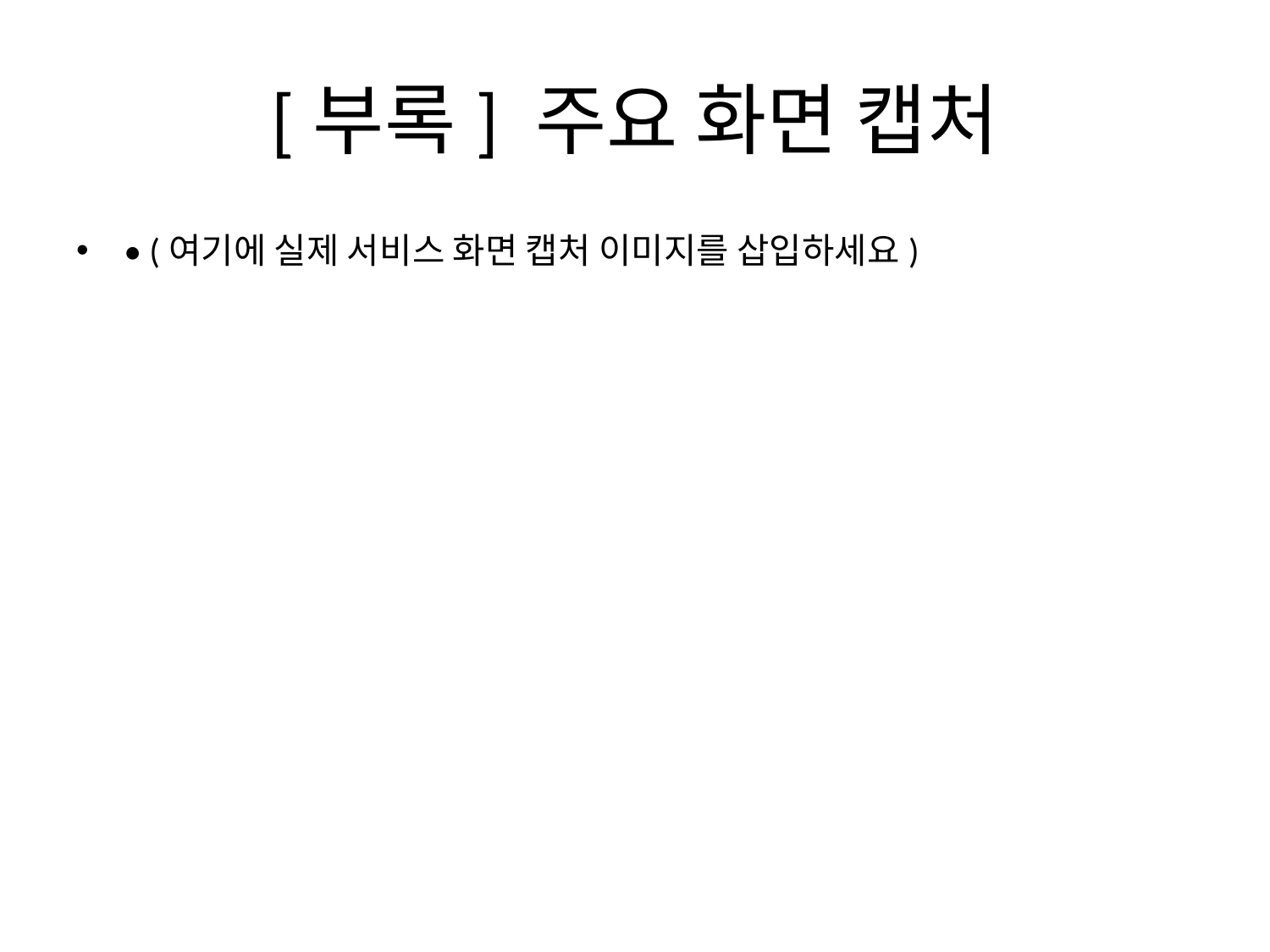

# [부록] 주요 화면 캡처
• (여기에 실제 서비스 화면 캡처 이미지를 삽입하세요)